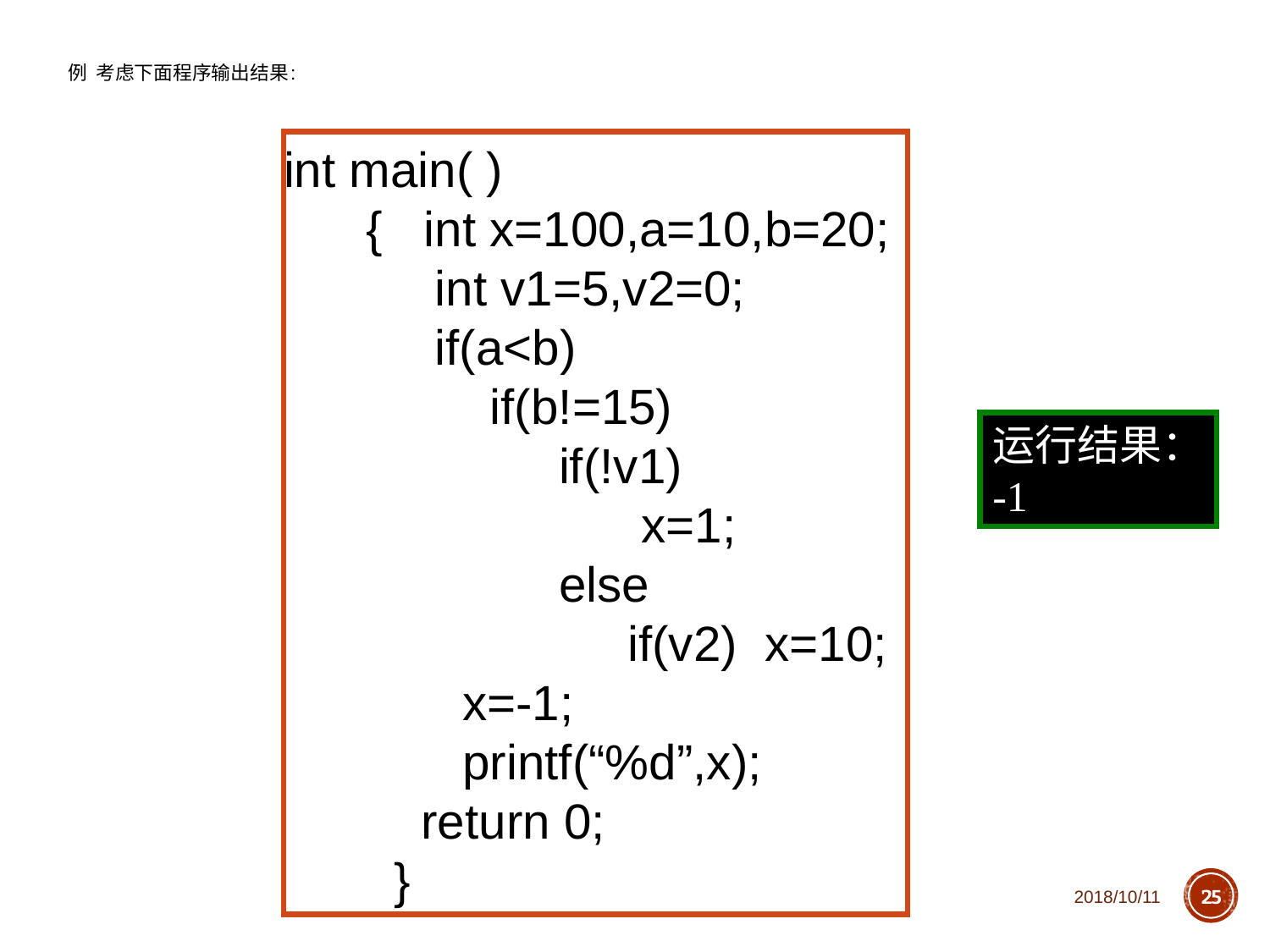

# 例  考虑下面程序输出结果:
int main( )
      {   int x=100,a=10,b=20;
           int v1=5,v2=0;
           if(a<b)
               if(b!=15)
                    if(!v1)
                          x=1;
                    else
                         if(v2)  x=10;
             x=-1;
             printf(“%d”,x);
          return 0;
        }
运行结果：
-1
2018/10/11
25